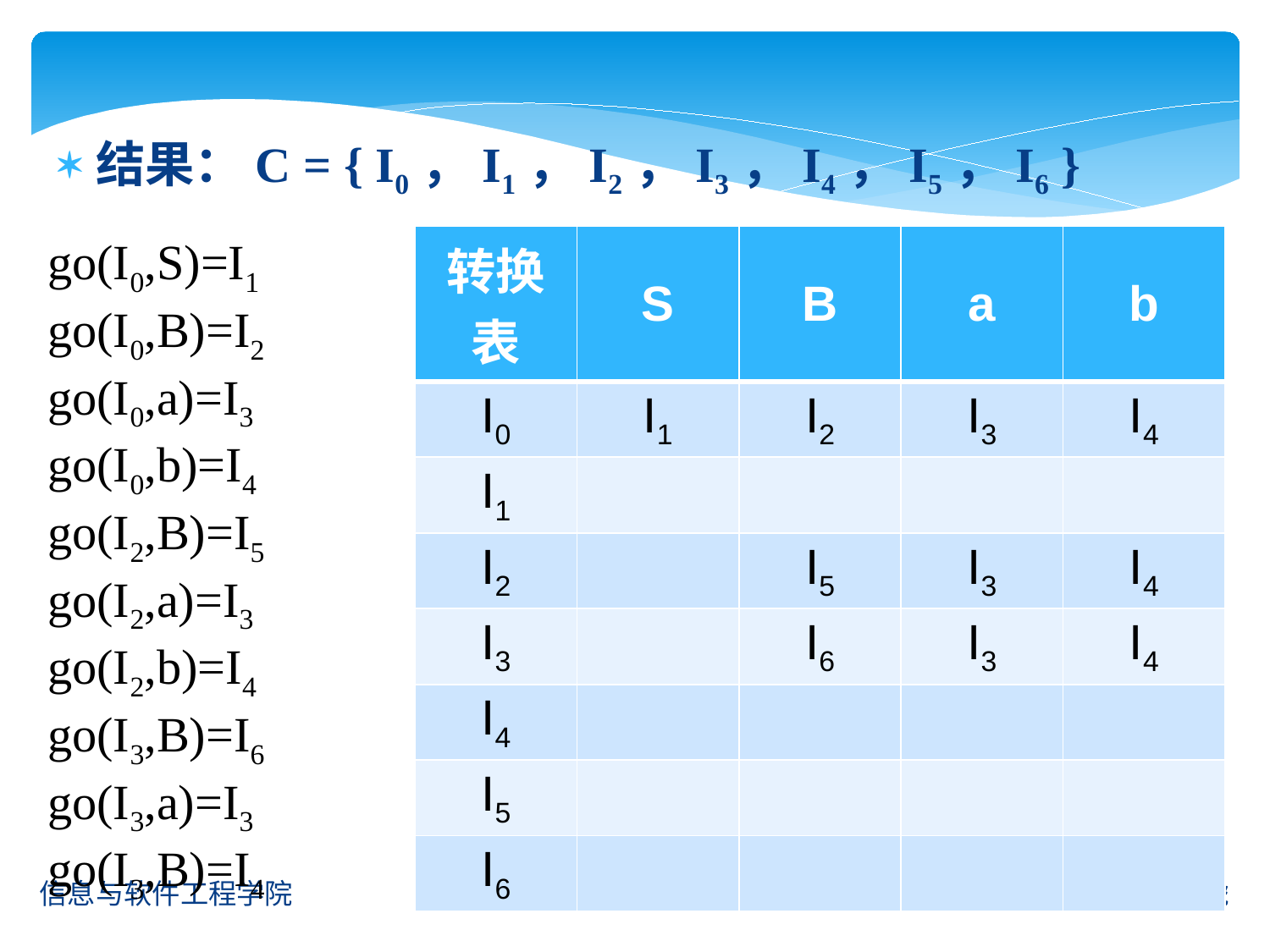

结果：C = { I0，I1，I2，I3，I4，I5，I6 }

go(I0,S)=I1
go(I0,B)=I2
go(I0,a)=I3
go(I0,b)=I4
go(I2,B)=I5
go(I2,a)=I3
go(I2,b)=I4
go(I3,B)=I6
go(I3,a)=I3
go(I3,B)=I4
| 转换表 | S | B | a | b |
| --- | --- | --- | --- | --- |
| I0 | I1 | I2 | I3 | I4 |
| I1 |  |  |  |  |
| I2 |  | I5 | I3 | I4 |
| I3 |  | I6 | I3 | I4 |
| I4 |  |  |  |  |
| I5 |  |  |  |  |
| I6 |  |  |  |  |
信息与软件工程学院
77
邓伏虎